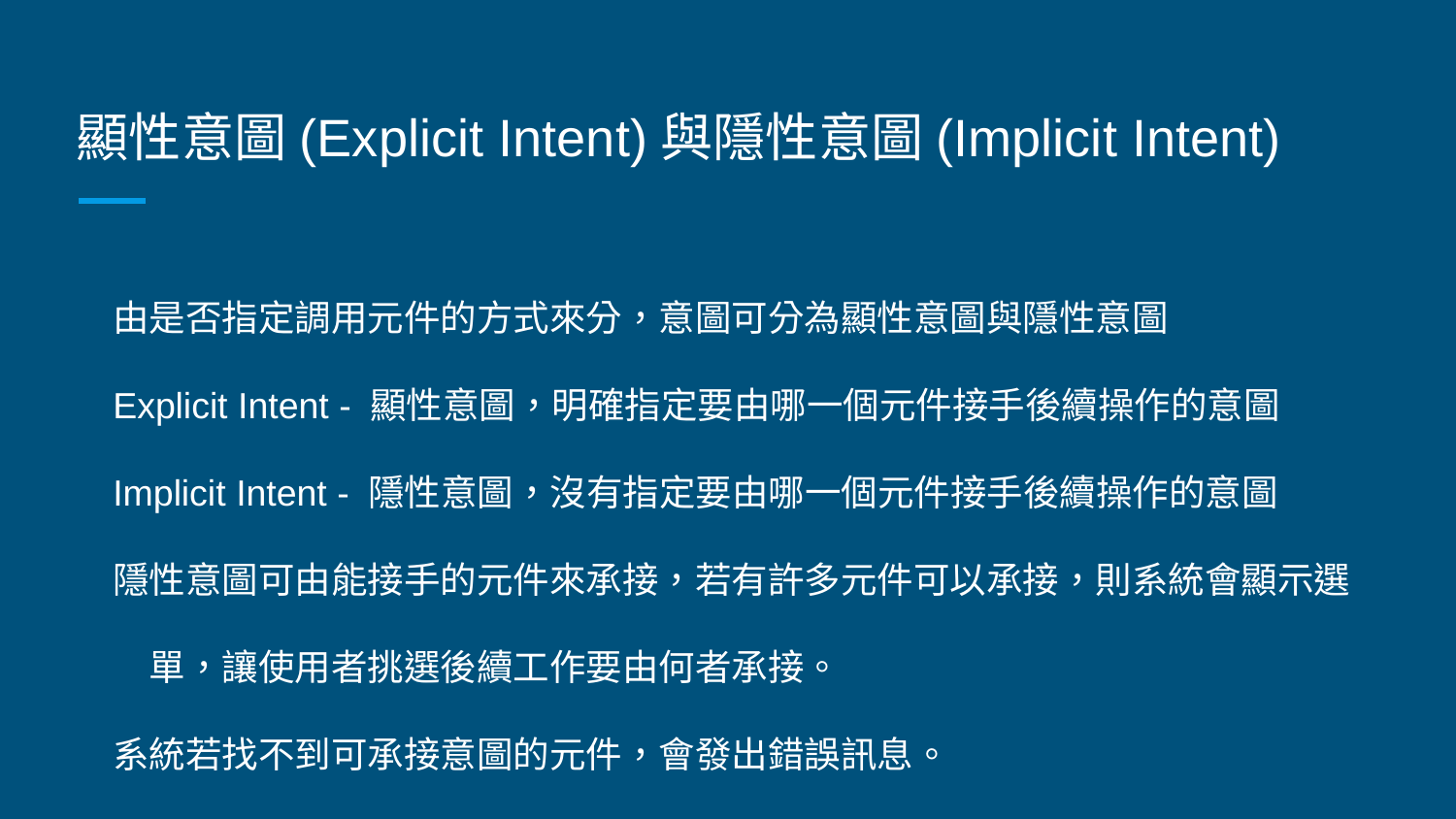

# 顯性意圖(Explicit Intent)與隱性意圖(Implicit Intent)
由是否指定調用元件的方式來分，意圖可分為顯性意圖與隱性意圖
Explicit Intent - 顯性意圖，明確指定要由哪一個元件接手後續操作的意圖
Implicit Intent - 隱性意圖，沒有指定要由哪一個元件接手後續操作的意圖
隱性意圖可由能接手的元件來承接，若有許多元件可以承接，則系統會顯示選單，讓使用者挑選後續工作要由何者承接。
系統若找不到可承接意圖的元件，會發出錯誤訊息。